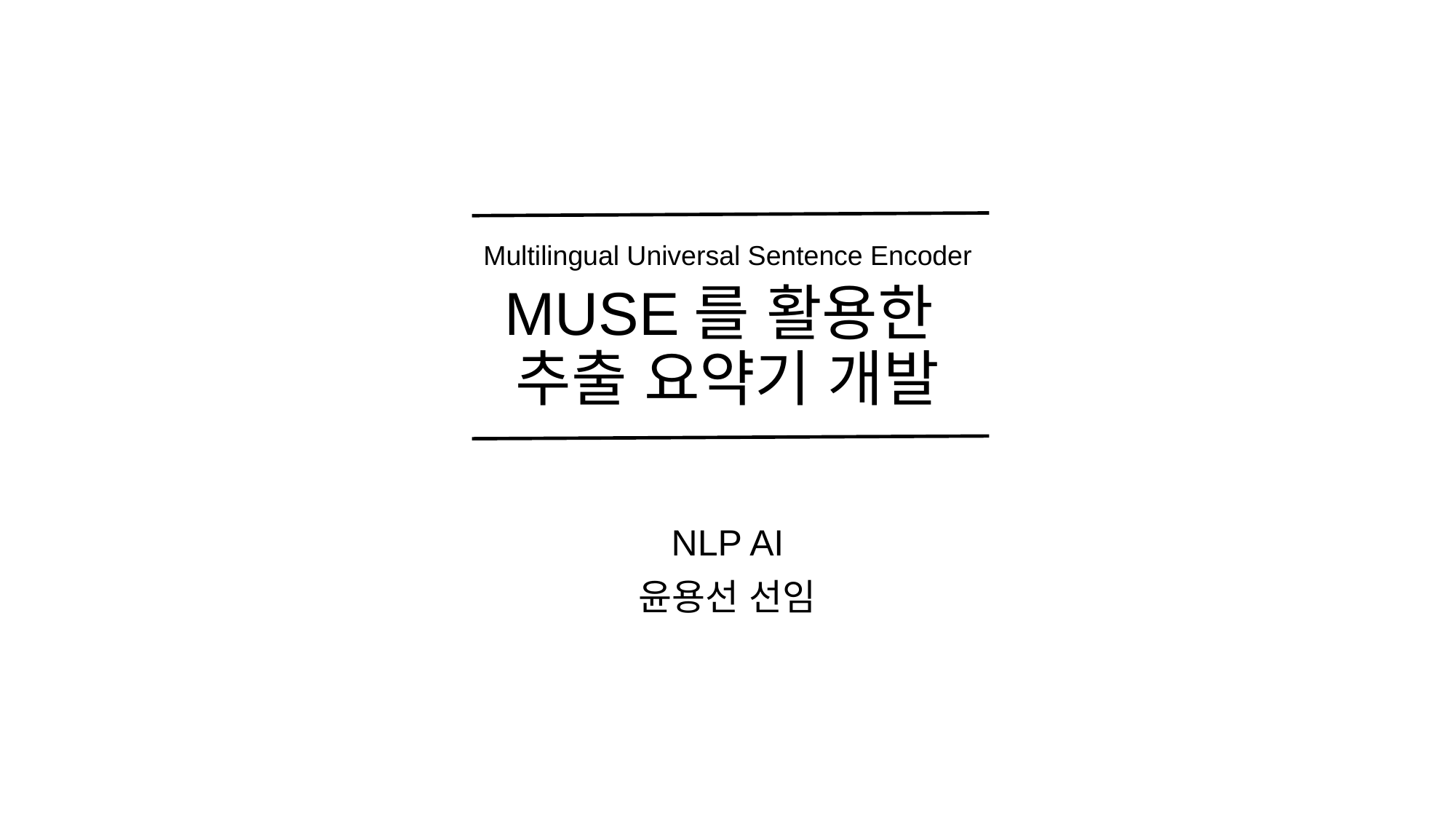

# MUSE를 활용한 추출 요약기 개발
Multilingual Universal Sentence Encoder
NLP AI
윤용선 선임